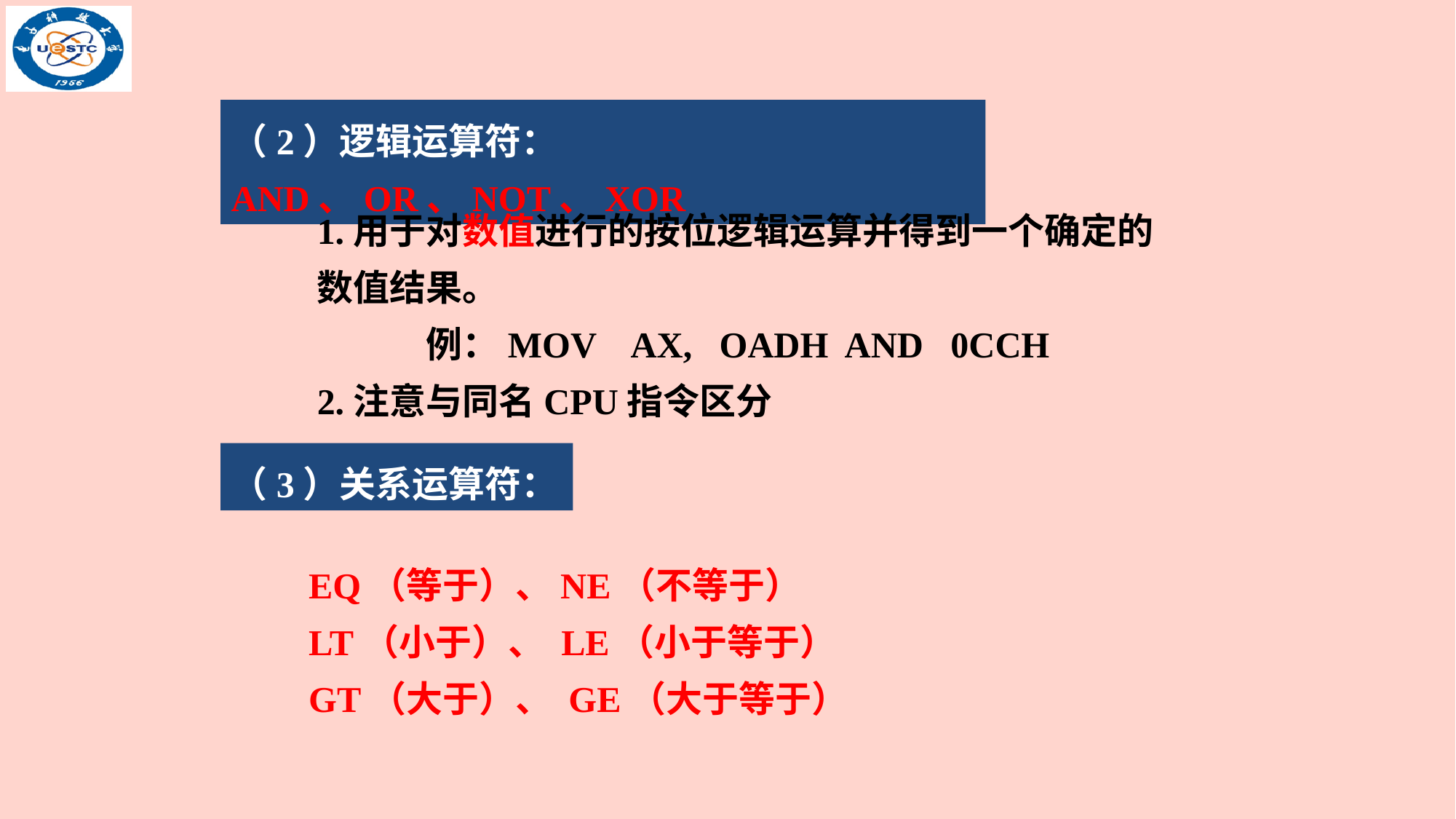

（2）逻辑运算符：AND、OR、NOT、XOR
1.用于对数值进行的按位逻辑运算并得到一个确定的数值结果。
	例：MOV    AX,   OADH  AND   0CCH
2.注意与同名CPU指令区分
（3）关系运算符：
EQ（等于）、NE（不等于）
LT（小于）、 LE（小于等于）
GT（大于）、 GE（大于等于）